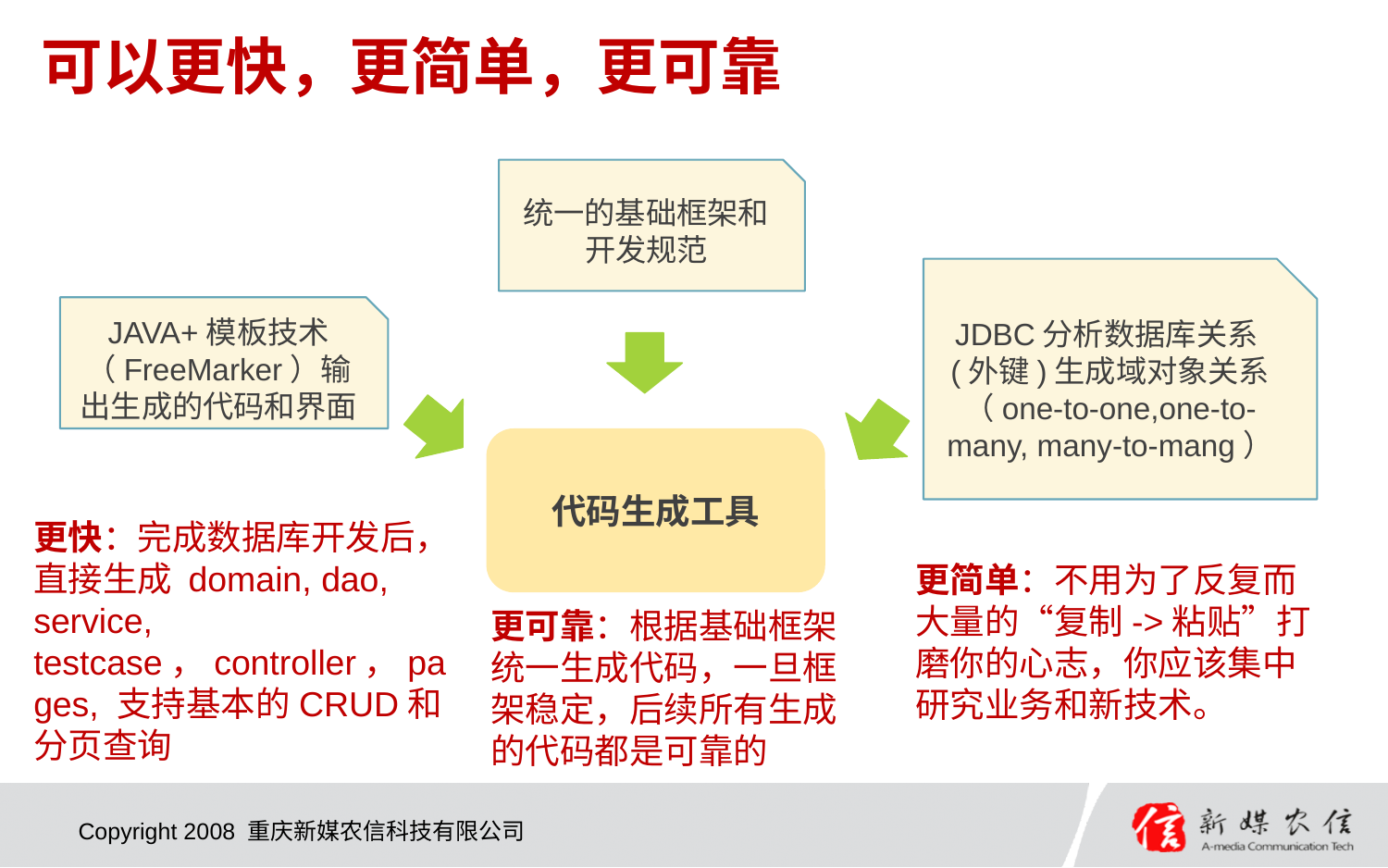

# 可以更快，更简单，更可靠
统一的基础框架和开发规范
JDBC分析数据库关系(外键)生成域对象关系（one-to-one,one-to-many, many-to-mang）
JAVA+模板技术（FreeMarker）输出生成的代码和界面

代码生成工具
更快：完成数据库开发后，直接生成 domain, dao, service, testcase，controller，pages, 支持基本的CRUD和分页查询
更简单：不用为了反复而大量的“复制->粘贴”打磨你的心志，你应该集中研究业务和新技术。
更可靠：根据基础框架统一生成代码，一旦框架稳定，后续所有生成的代码都是可靠的